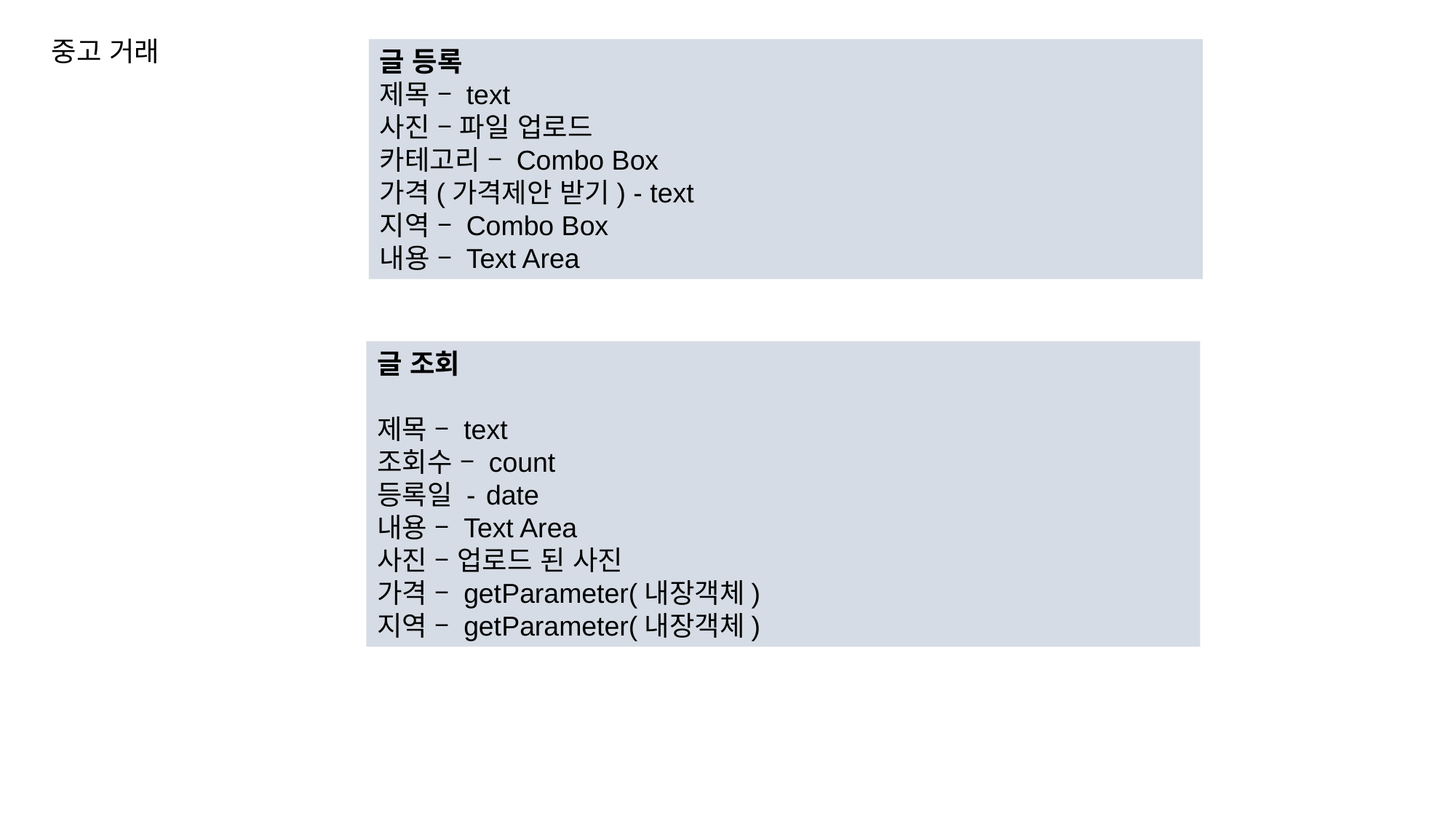

중고 거래
글 등록
제목 – text
사진 – 파일 업로드
카테고리 – Combo Box
가격(가격제안 받기) - text
지역 – Combo Box
내용 – Text Area
글 조회

제목 – text
조회수 – count
등록일 -	date
내용 – Text Area
사진 – 업로드 된 사진
가격 – getParameter(내장객체)
지역 – getParameter(내장객체)